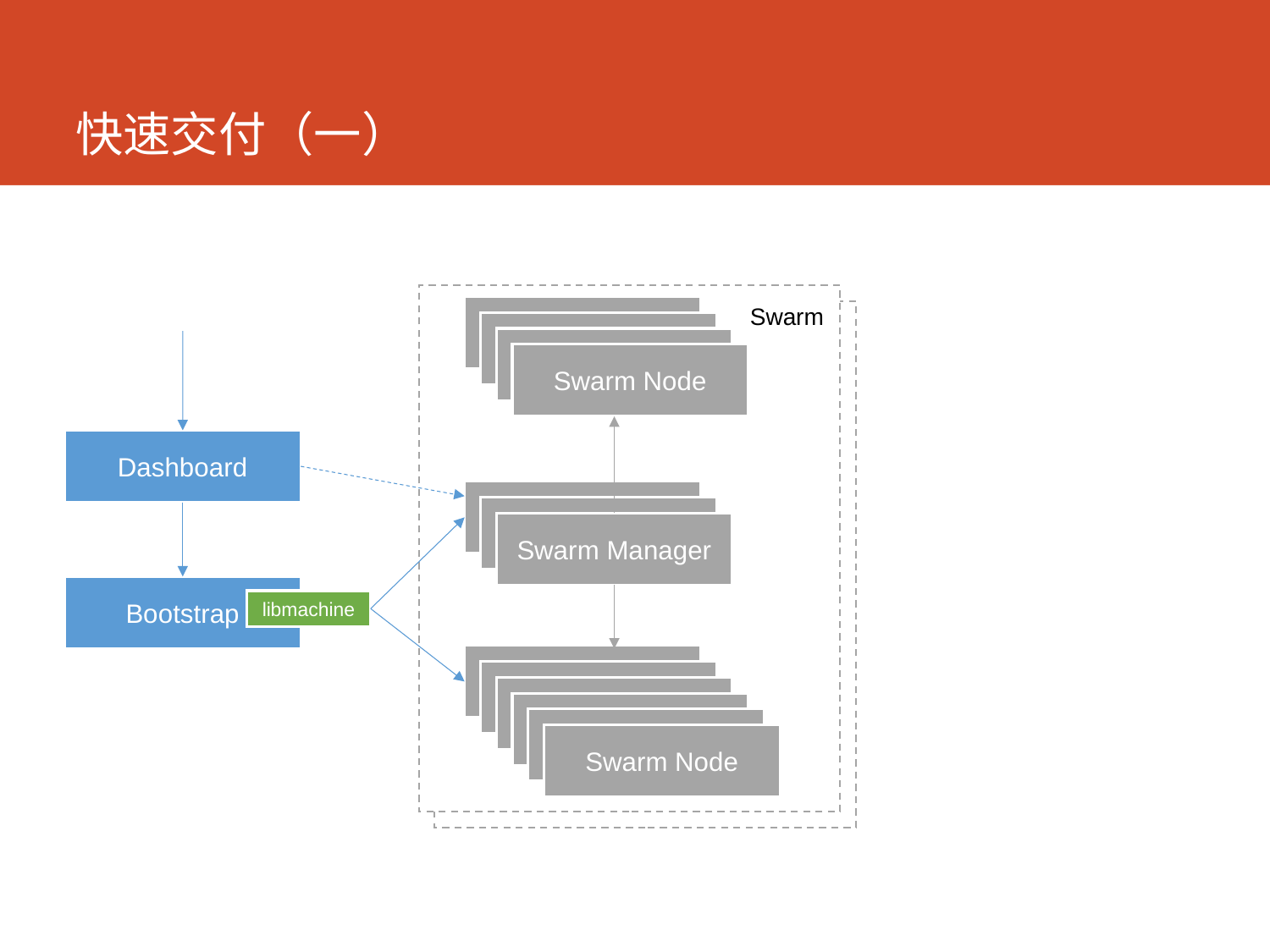

快速交付（一）
# 快速交付（一）

Swarm

Swarm Node
Dashboard

Swarm Manager
Bootstrap
libmachine

Swarm Node